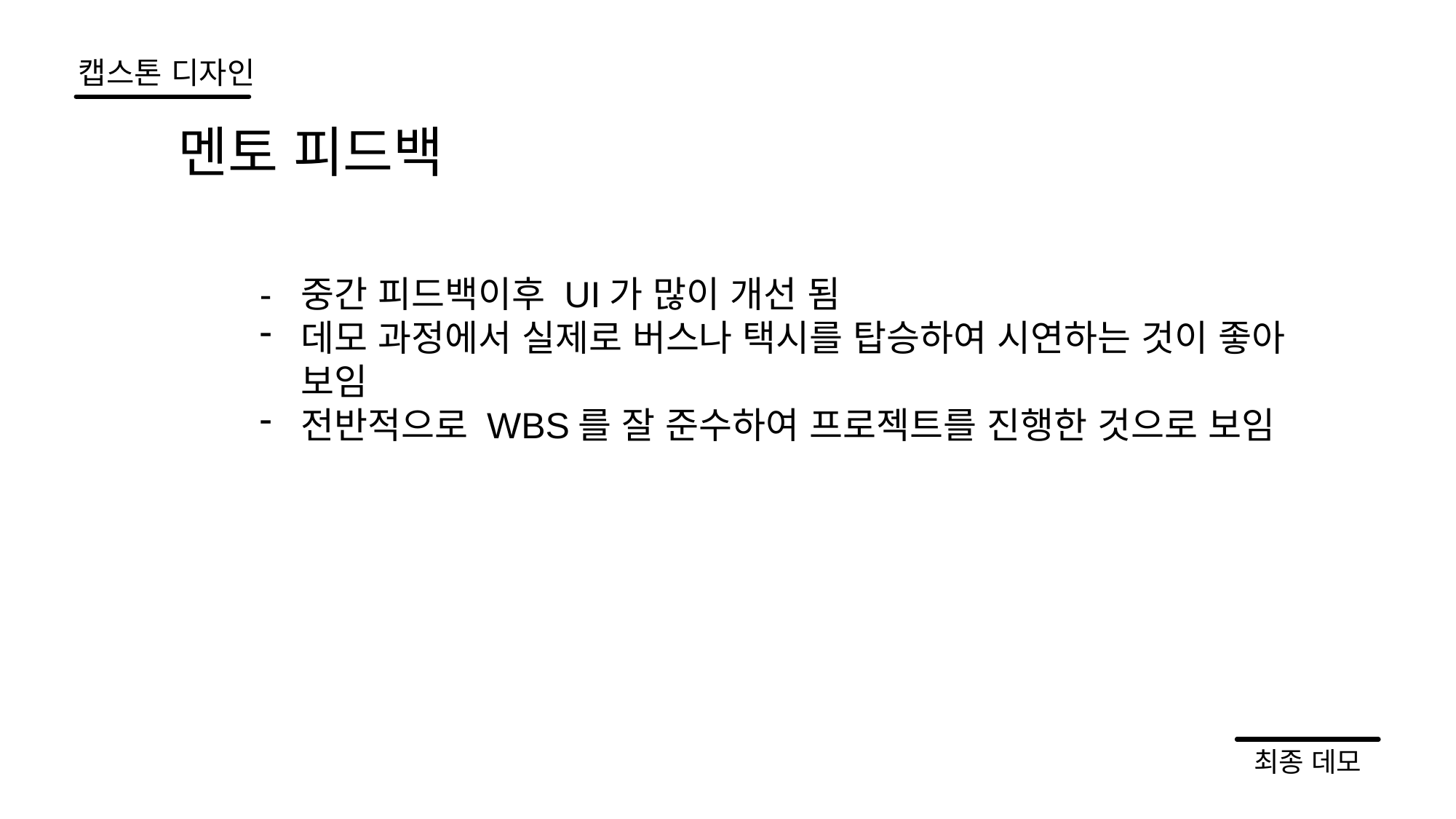

캡스톤 디자인
멘토 피드백
-  중간 피드백이후 UI가 많이 개선 됨
데모 과정에서 실제로 버스나 택시를 탑승하여 시연하는 것이 좋아 보임
전반적으로 WBS를 잘 준수하여 프로젝트를 진행한 것으로 보임
최종 데모